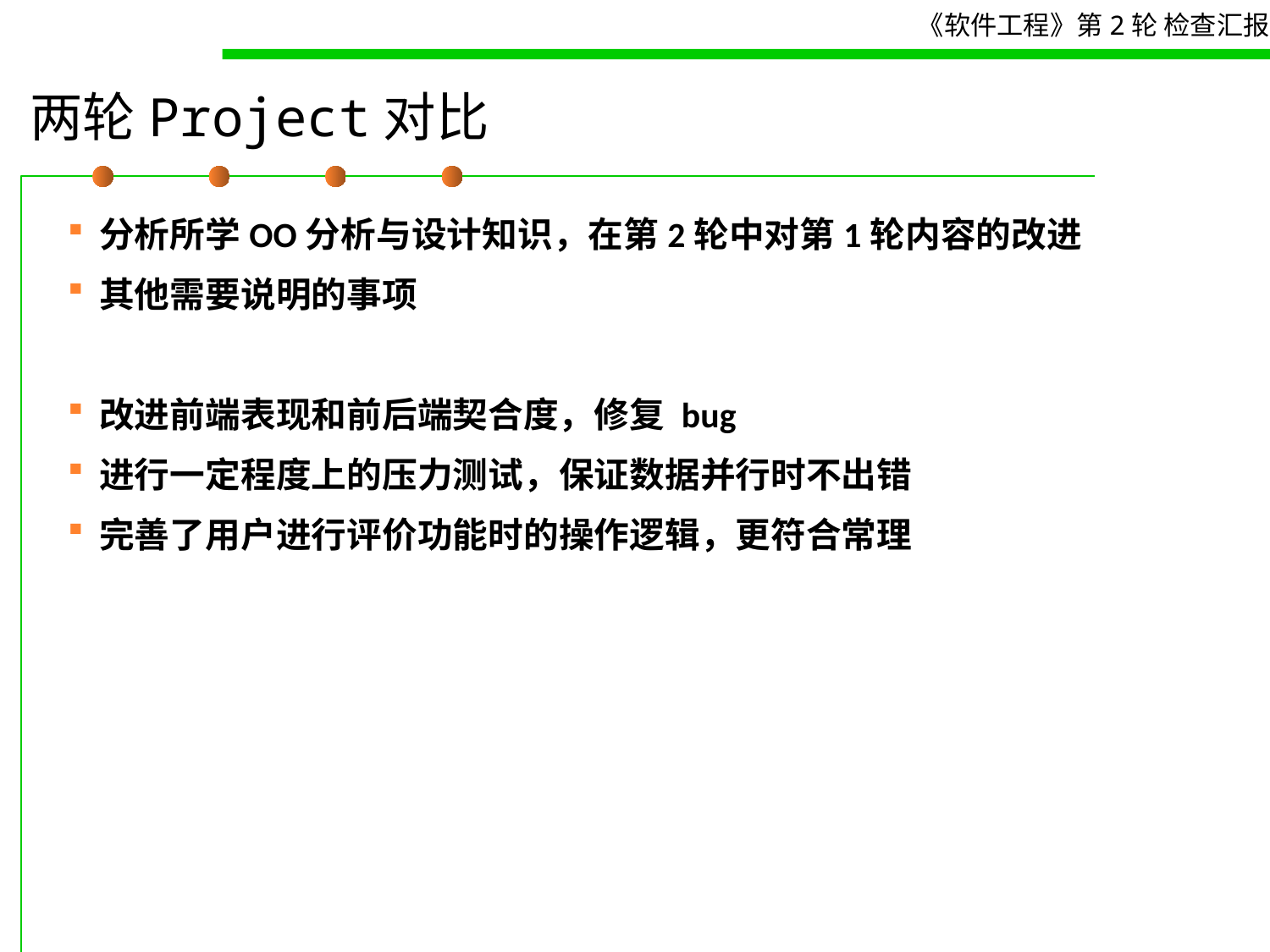

# 两轮Project对比
分析所学OO分析与设计知识，在第2轮中对第1轮内容的改进
其他需要说明的事项

改进前端表现和前后端契合度，修复 bug
进行一定程度上的压力测试，保证数据并行时不出错
完善了用户进行评价功能时的操作逻辑，更符合常理